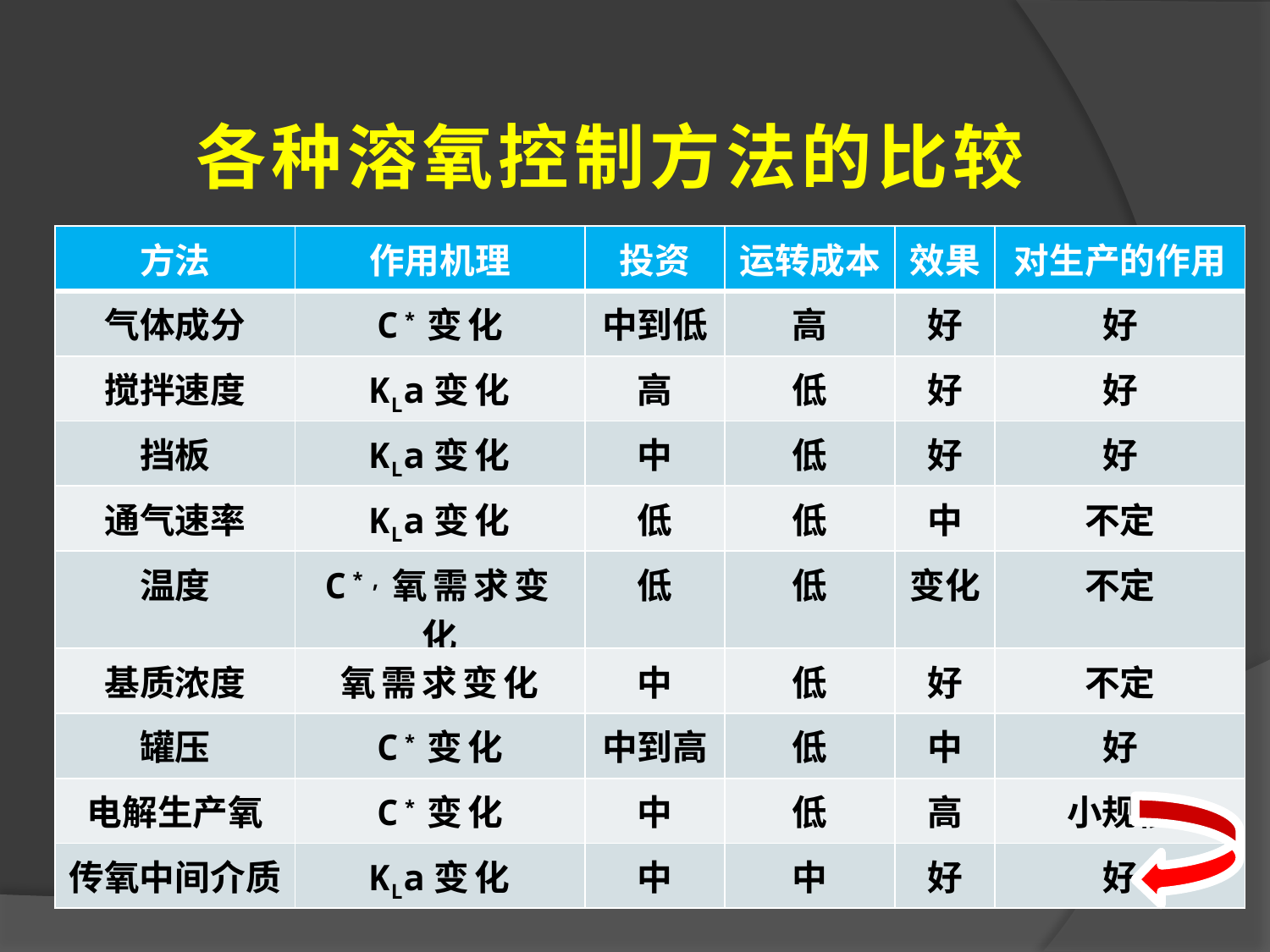

各种溶氧控制方法的比较
| 方法 | 作用机理 | 投资 | 运转成本 | 效果 | 对生产的作用 |
| --- | --- | --- | --- | --- | --- |
| 气体成分 | C\*变化 | 中到低 | 高 | 好 | 好 |
| 搅拌速度 | KLa变化 | 高 | 低 | 好 | 好 |
| 挡板 | KLa变化 | 中 | 低 | 好 | 好 |
| 通气速率 | KLa变化 | 低 | 低 | 中 | 不定 |
| 温度 | C\*,氧需求变化 | 低 | 低 | 变化 | 不定 |
| 基质浓度 | 氧需求变化 | 中 | 低 | 好 | 不定 |
| 罐压 | C\*变化 | 中到高 | 低 | 中 | 好 |
| 电解生产氧 | C\*变化 | 中 | 低 | 高 | 小规模 |
| 传氧中间介质 | KLa变化 | 中 | 中 | 好 | 好 |